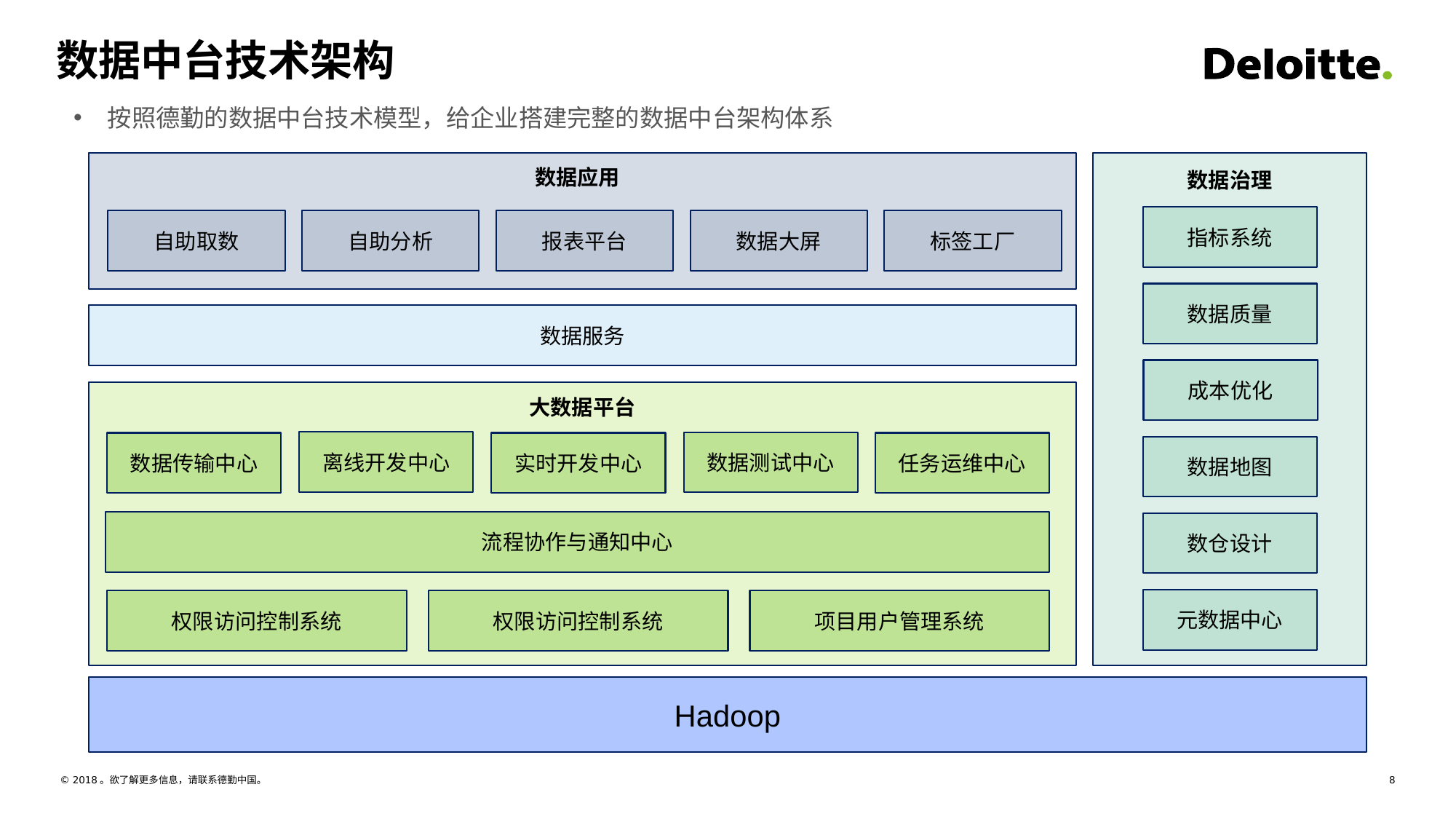

# 数据中台技术架构

按照德勤的数据中台技术模型，给企业搭建完整的数据中台架构体系

数据服务

Hadoop
数据应用
数据治理
指标系统
自助取数
自助分析
报表平台
数据大屏
标签工厂
数据质量
成本优化
大数据平台
离线开发中心
数据测试中心
任务运维中心
实时开发中心
数据传输中心
数据地图
流程协作与通知中心
数仓设计
元数据中心
权限访问控制系统
权限访问控制系统
项目用户管理系统